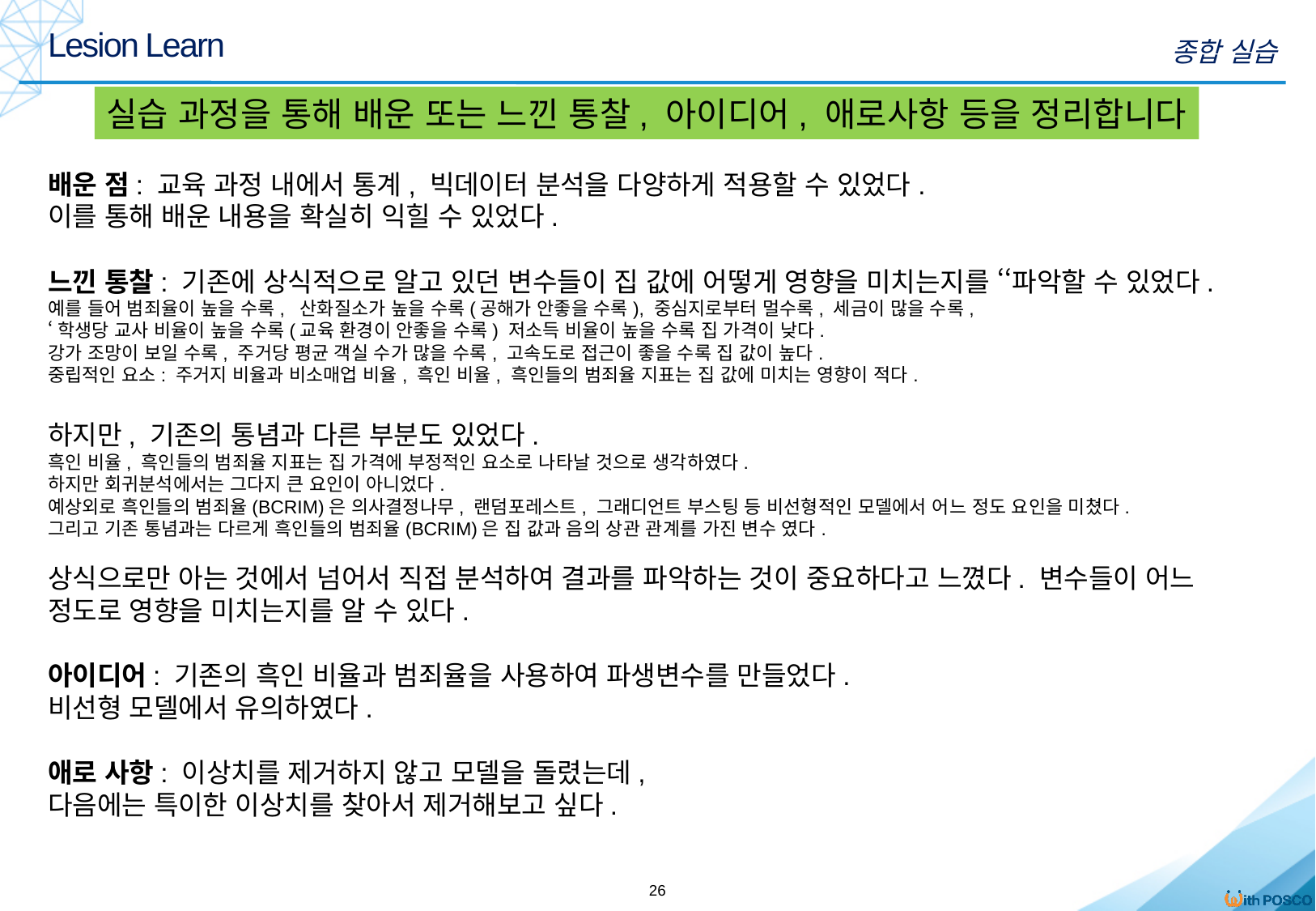

Lesion Learn
종합 실습
실습 과정을 통해 배운 또는 느낀 통찰, 아이디어, 애로사항 등을 정리합니다
배운 점: 교육 과정 내에서 통계, 빅데이터 분석을 다양하게 적용할 수 있었다.
이를 통해 배운 내용을 확실히 익힐 수 있었다.

느낀 통찰: 기존에 상식적으로 알고 있던 변수들이 집 값에 어떻게 영향을 미치는지를 ‘‘파악할 수 있었다.
예를 들어 범죄율이 높을 수록,  산화질소가 높을 수록(공해가 안좋을 수록), 중심지로부터 멀수록, 세금이 많을 수록,
‘학생당 교사 비율이 높을 수록(교육 환경이 안좋을 수록) 저소득 비율이 높을 수록 집 가격이 낮다.
강가 조망이 보일 수록, 주거당 평균 객실 수가 많을 수록, 고속도로 접근이 좋을 수록 집 값이 높다.
중립적인 요소: 주거지 비율과 비소매업 비율, 흑인 비율, 흑인들의 범죄율 지표는 집 값에 미치는 영향이 적다.

하지만, 기존의 통념과 다른 부분도 있었다.
흑인 비율, 흑인들의 범죄율 지표는 집 가격에 부정적인 요소로 나타날 것으로 생각하였다.
하지만 회귀분석에서는 그다지 큰 요인이 아니었다.
예상외로 흑인들의 범죄율(BCRIM)은 의사결정나무, 랜덤포레스트, 그래디언트 부스팅 등 비선형적인 모델에서 어느 정도 요인을 미쳤다.
그리고 기존 통념과는 다르게 흑인들의 범죄율(BCRIM)은 집 값과 음의 상관 관계를 가진 변수 였다.

상식으로만 아는 것에서 넘어서 직접 분석하여 결과를 파악하는 것이 중요하다고 느꼈다. 변수들이 어느 정도로 영향을 미치는지를 알 수 있다.

아이디어: 기존의 흑인 비율과 범죄율을 사용하여 파생변수를 만들었다.
비선형 모델에서 유의하였다.

애로 사항: 이상치를 제거하지 않고 모델을 돌렸는데,
다음에는 특이한 이상치를 찾아서 제거해보고 싶다.